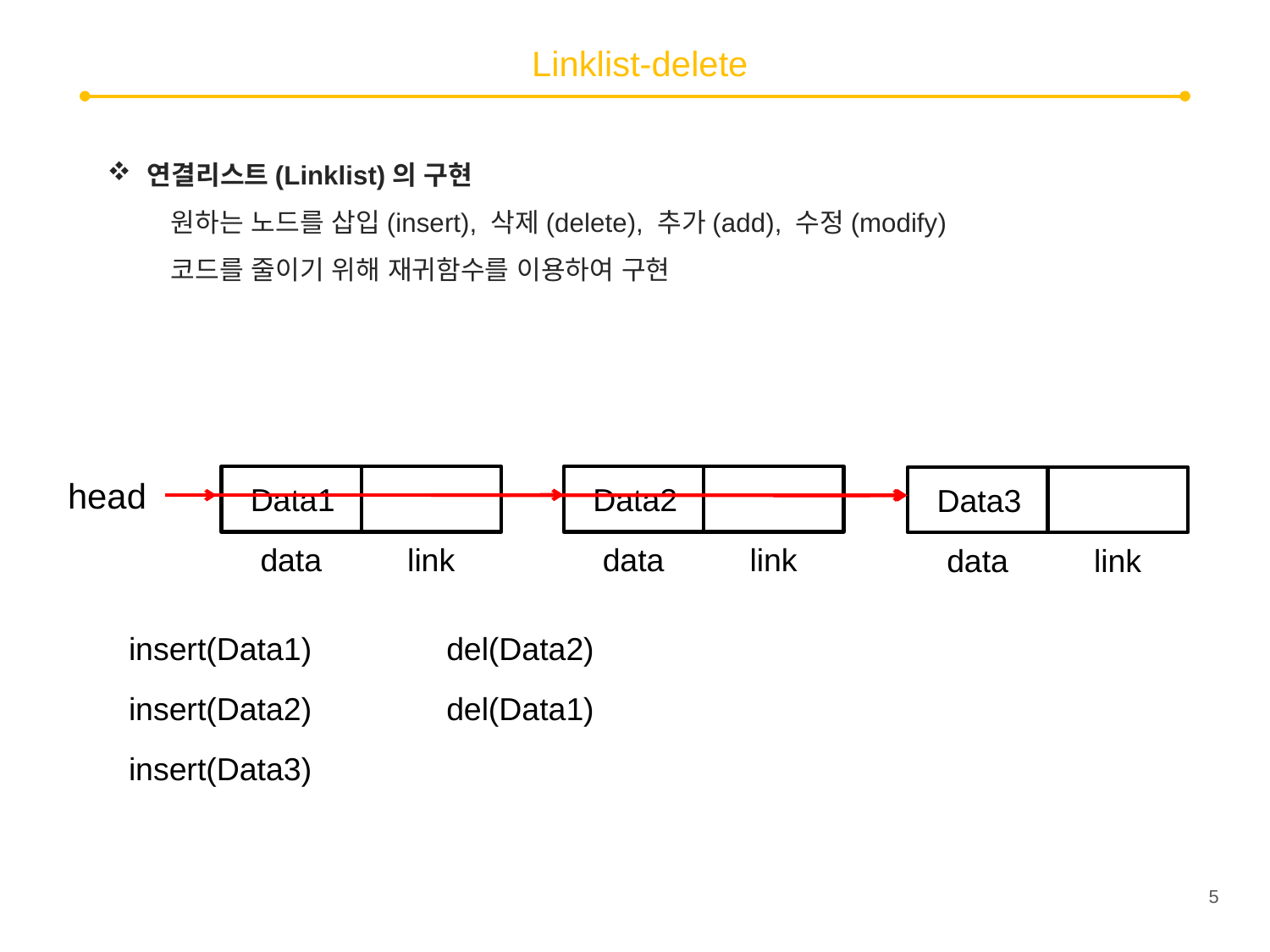

# Linklist-delete
연결리스트(Linklist)의 구현
원하는 노드를 삽입(insert), 삭제(delete), 추가(add), 수정(modify)
코드를 줄이기 위해 재귀함수를 이용하여 구현

data
link
Data1

data
link
Data2

data
link
Data3
head
insert(Data1)
del(Data2)
insert(Data2)
del(Data1)
insert(Data3)